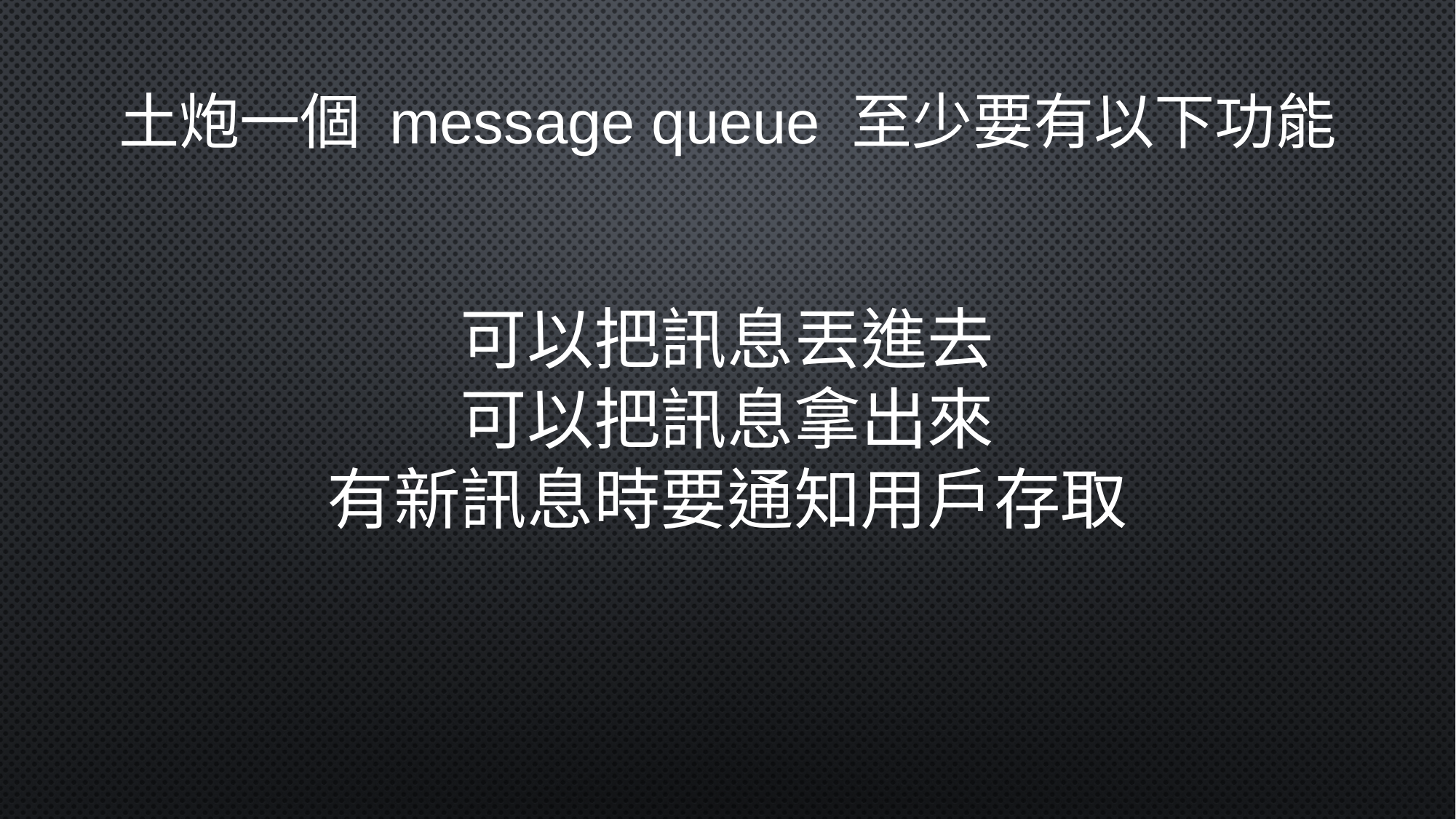

土炮一個 message queue 至少要有以下功能
可以把訊息丟進去
可以把訊息拿出來
有新訊息時要通知用戶存取